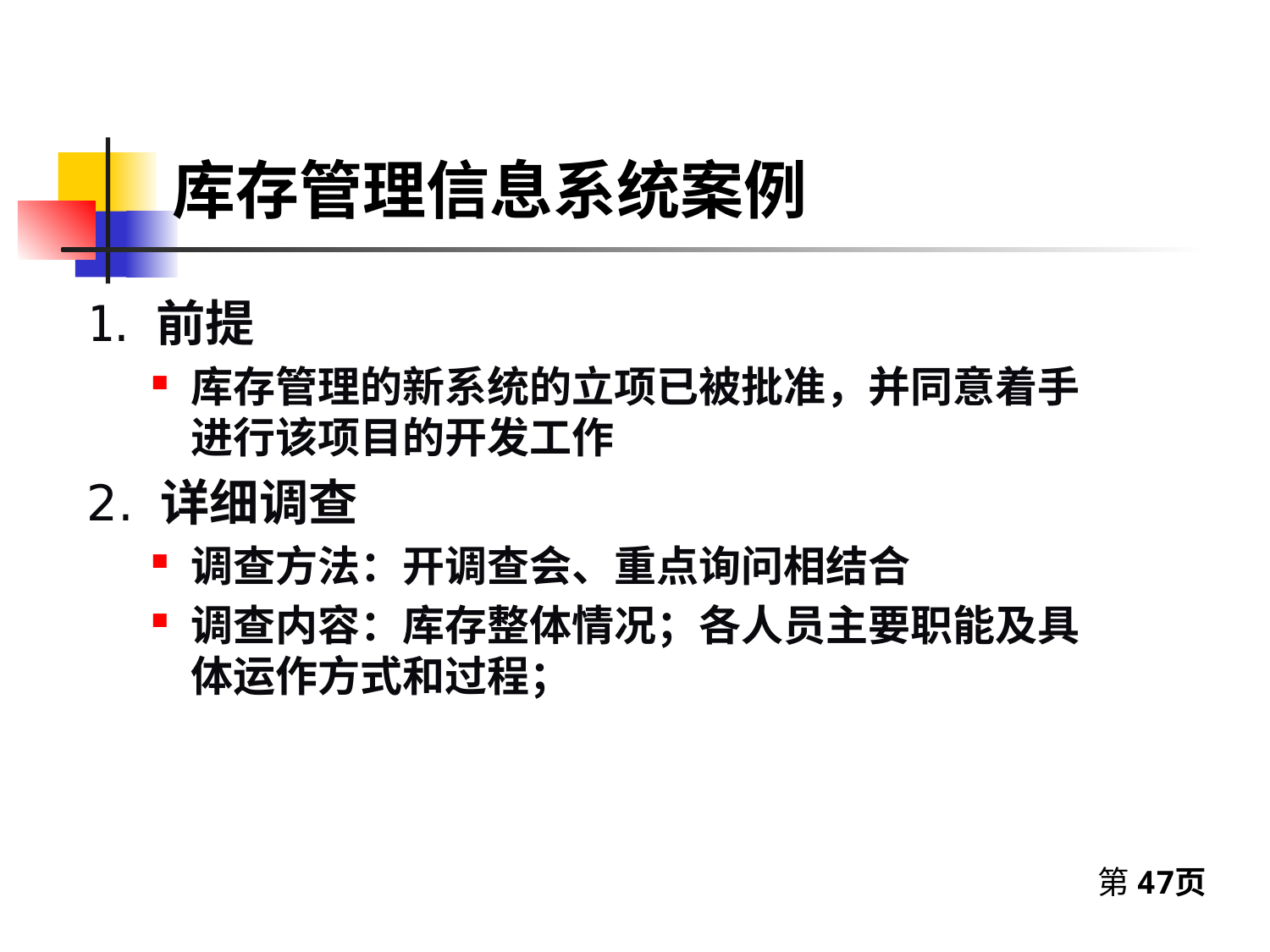

# 库存管理信息系统案例
1. 前提
库存管理的新系统的立项已被批准，并同意着手进行该项目的开发工作
2. 详细调查
调查方法：开调查会、重点询问相结合
调查内容：库存整体情况；各人员主要职能及具体运作方式和过程；